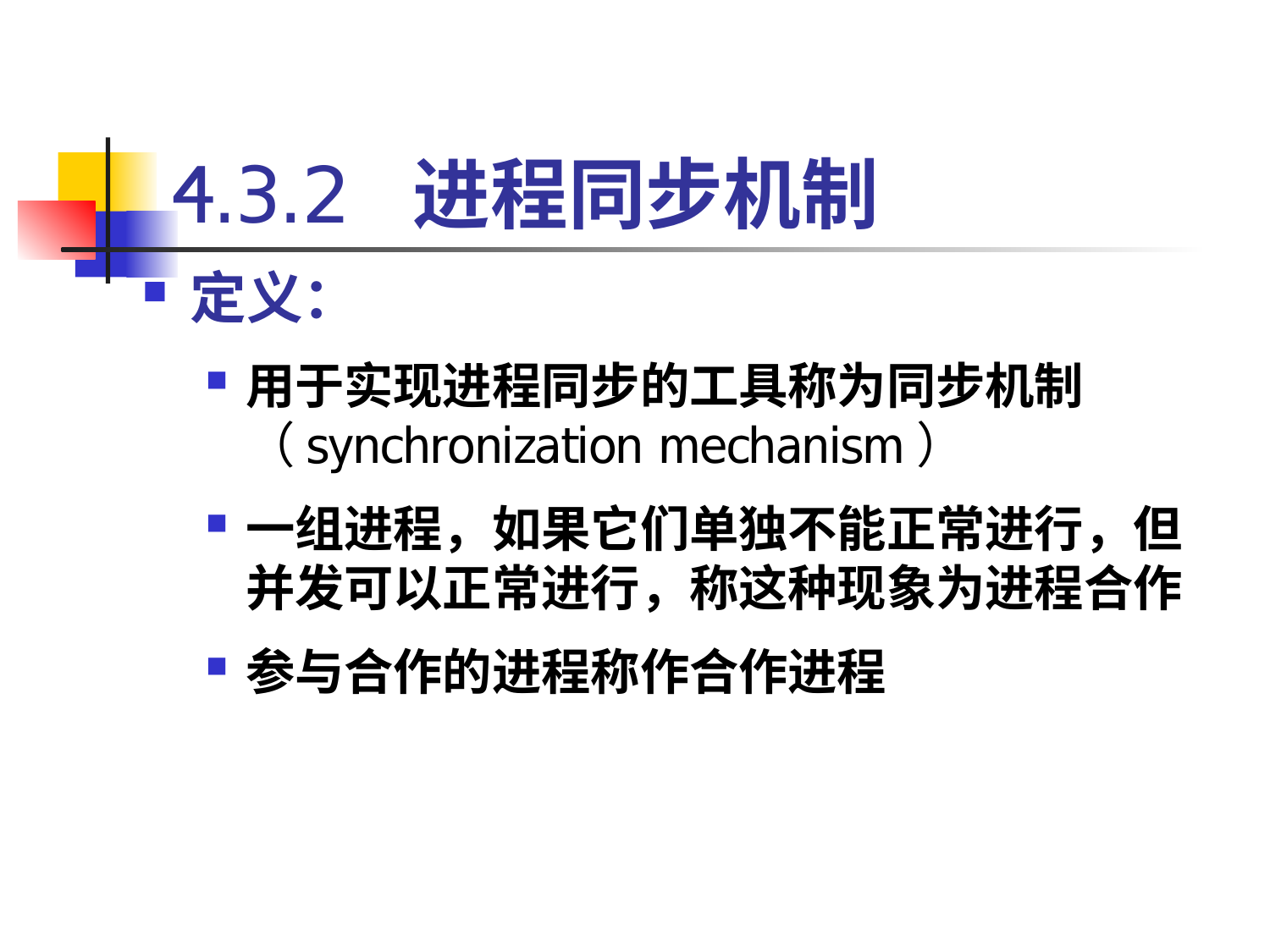

# 4.3.2  进程同步机制
定义：
用于实现进程同步的工具称为同步机制（synchronization mechanism）
一组进程，如果它们单独不能正常进行，但并发可以正常进行，称这种现象为进程合作
参与合作的进程称作合作进程